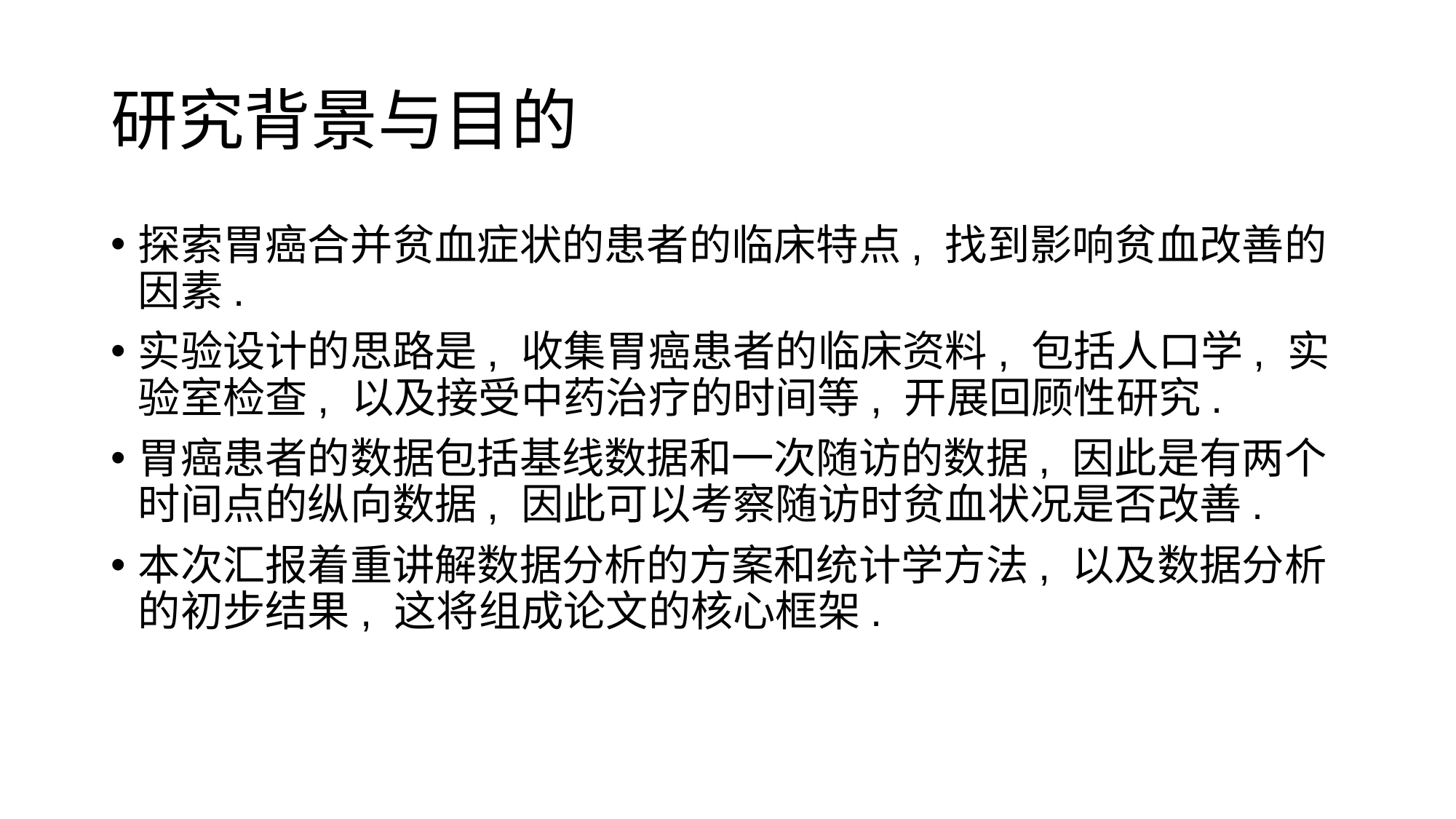

# 研究背景与目的
探索胃癌合并贫血症状的患者的临床特点, 找到影响贫血改善的因素.
实验设计的思路是, 收集胃癌患者的临床资料, 包括人口学, 实验室检查, 以及接受中药治疗的时间等, 开展回顾性研究.
胃癌患者的数据包括基线数据和一次随访的数据, 因此是有两个时间点的纵向数据, 因此可以考察随访时贫血状况是否改善.
本次汇报着重讲解数据分析的方案和统计学方法, 以及数据分析的初步结果, 这将组成论文的核心框架.